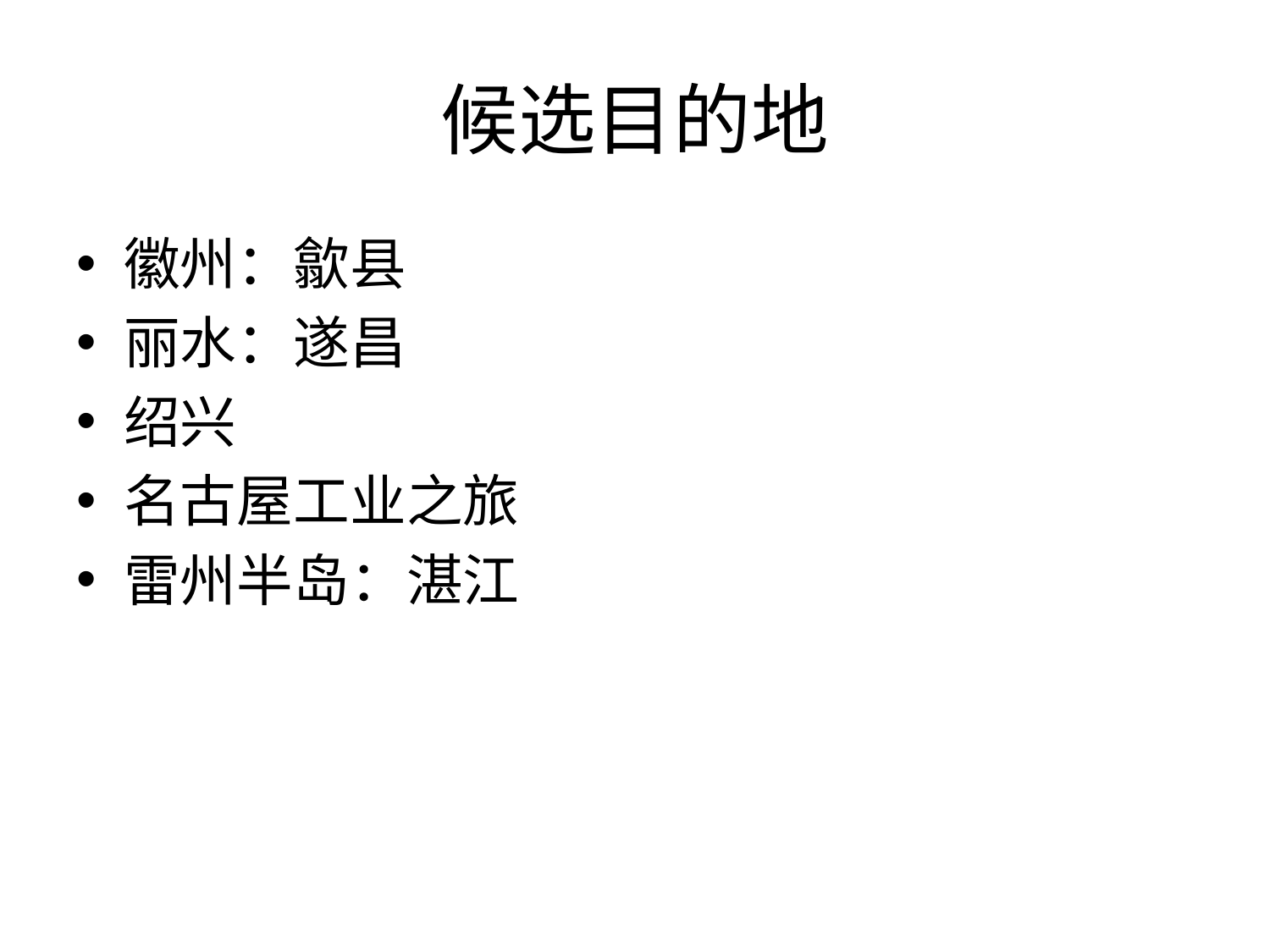

# 候选目的地
徽州：歙县
丽水：遂昌
绍兴
名古屋工业之旅
雷州半岛：湛江